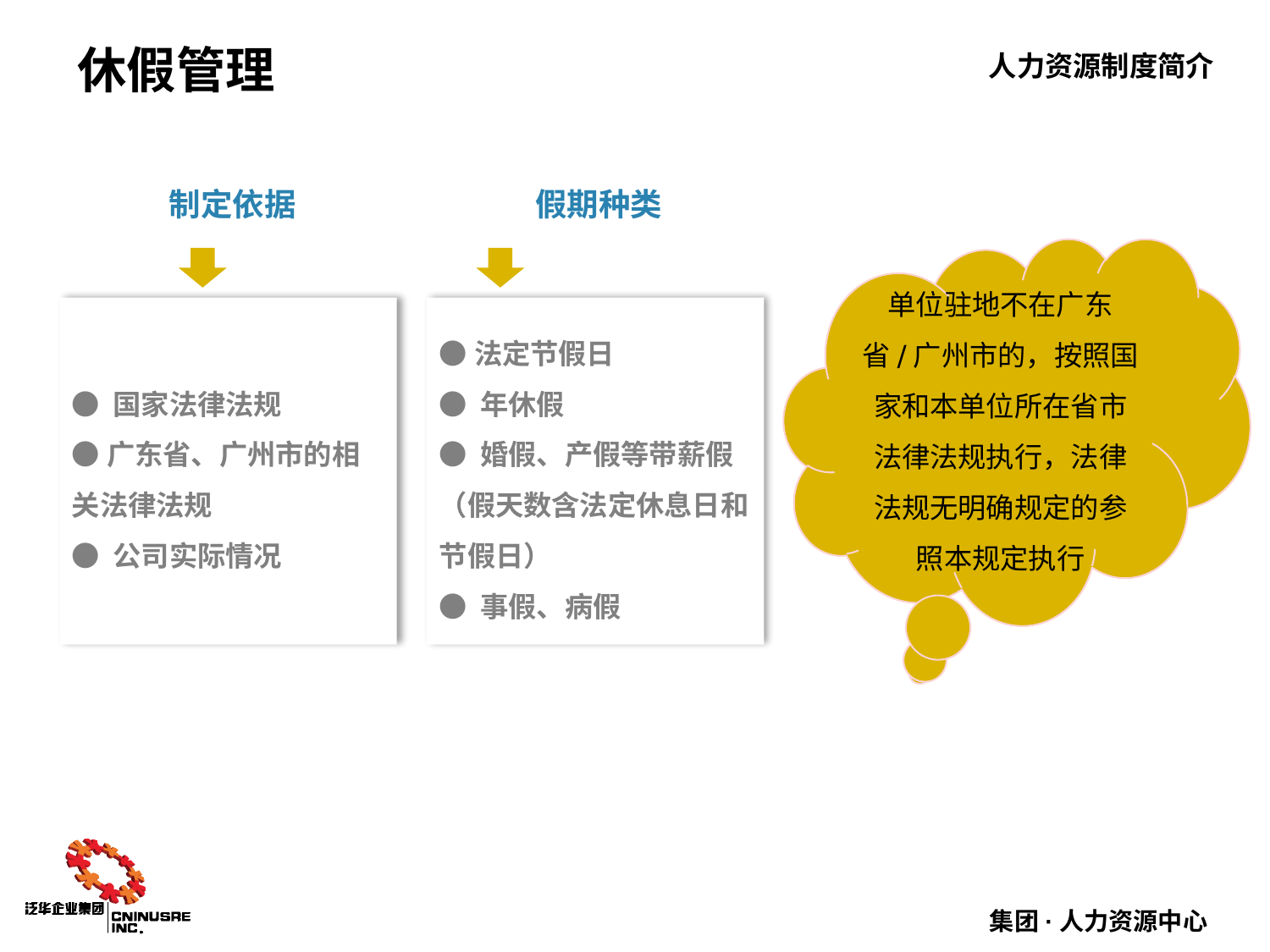

# 休假管理

制定依据

 假期种类

单位驻地不在广东省/广州市的，按照国家和本单位所在省市法律法规执行，法律法规无明确规定的参照本规定执行

● 国家法律法规
●广东省、广州市的相关法律法规
● 公司实际情况
●法定节假日
● 年休假
● 婚假、产假等带薪假（假天数含法定休息日和节假日）
● 事假、病假